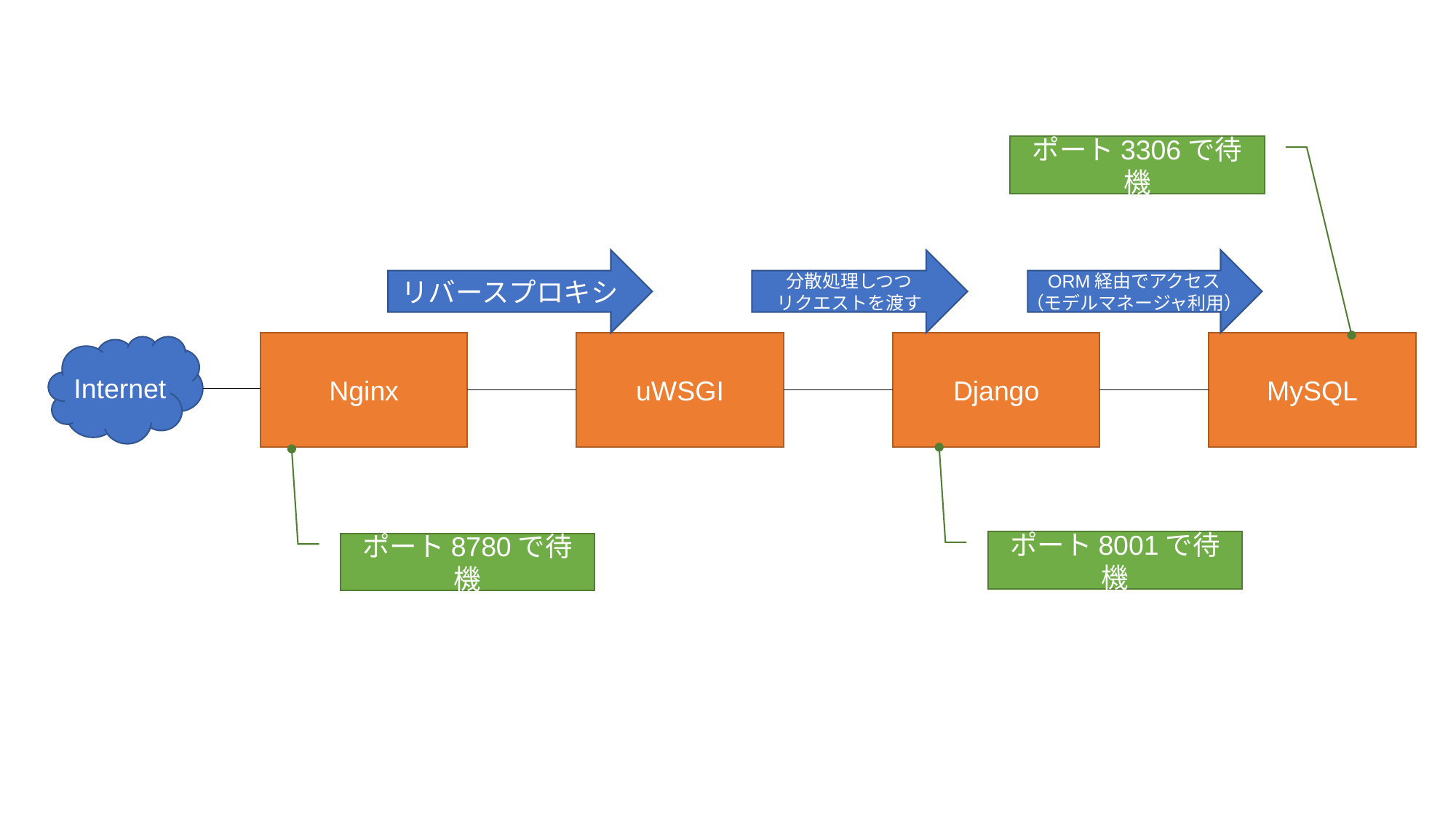

ポート3306で待機
リバースプロキシ
分散処理しつつ
リクエストを渡す
ORM経由でアクセス
（モデルマネージャ利用）
Nginx
uWSGI
Django
MySQL
Internet
ポート8001で待機
ポート8780で待機